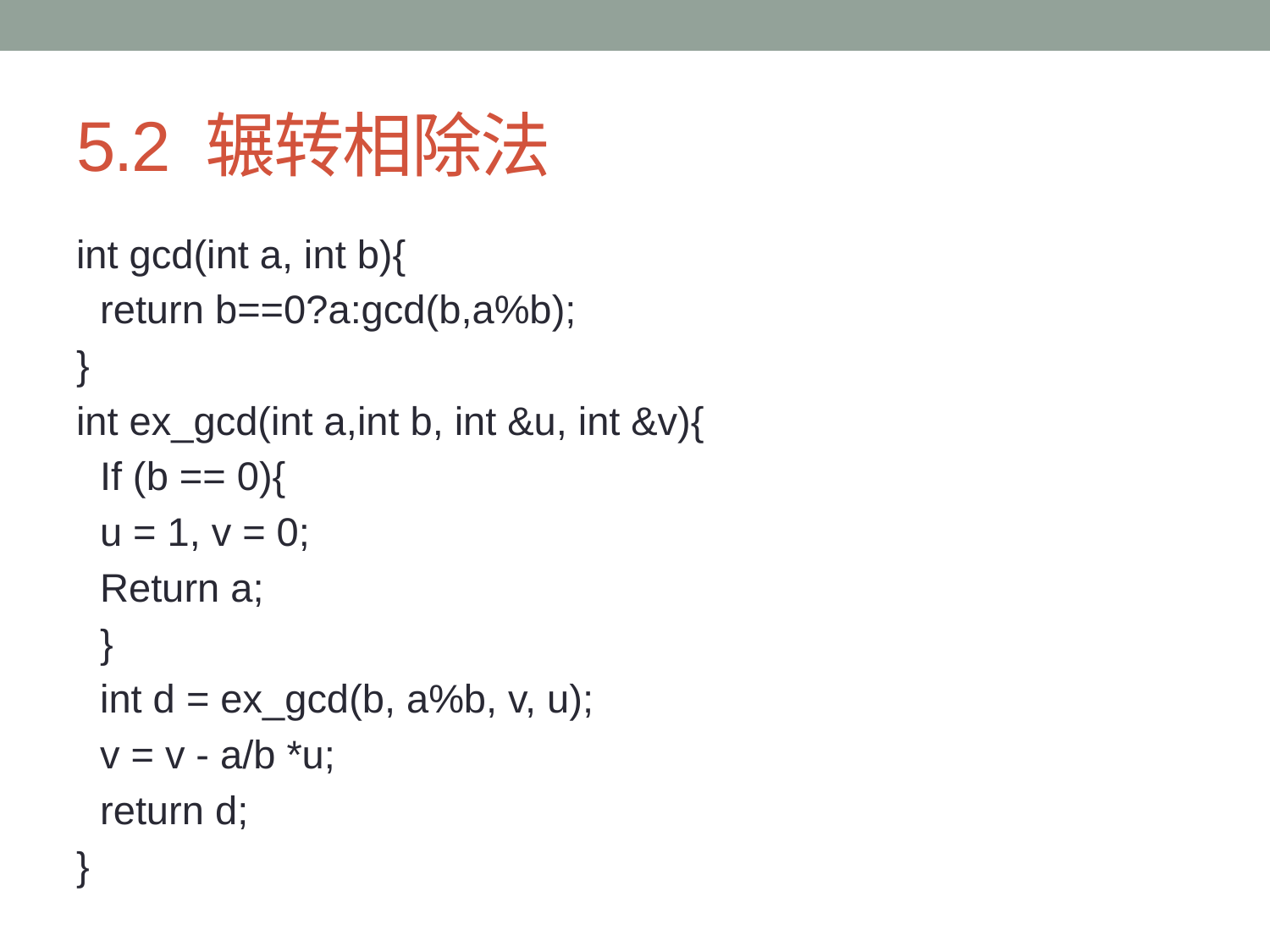

# 5.2 辗转相除法
int gcd(int a, int b){
	return b==0?a:gcd(b,a%b);
}
int ex_gcd(int a,int b, int &u, int &v){
	If (b == 0){
		u = 1, v = 0;
		Return a;
	}
	int d = ex_gcd(b, a%b, v, u);
	v = v - a/b *u;
	return d;
}